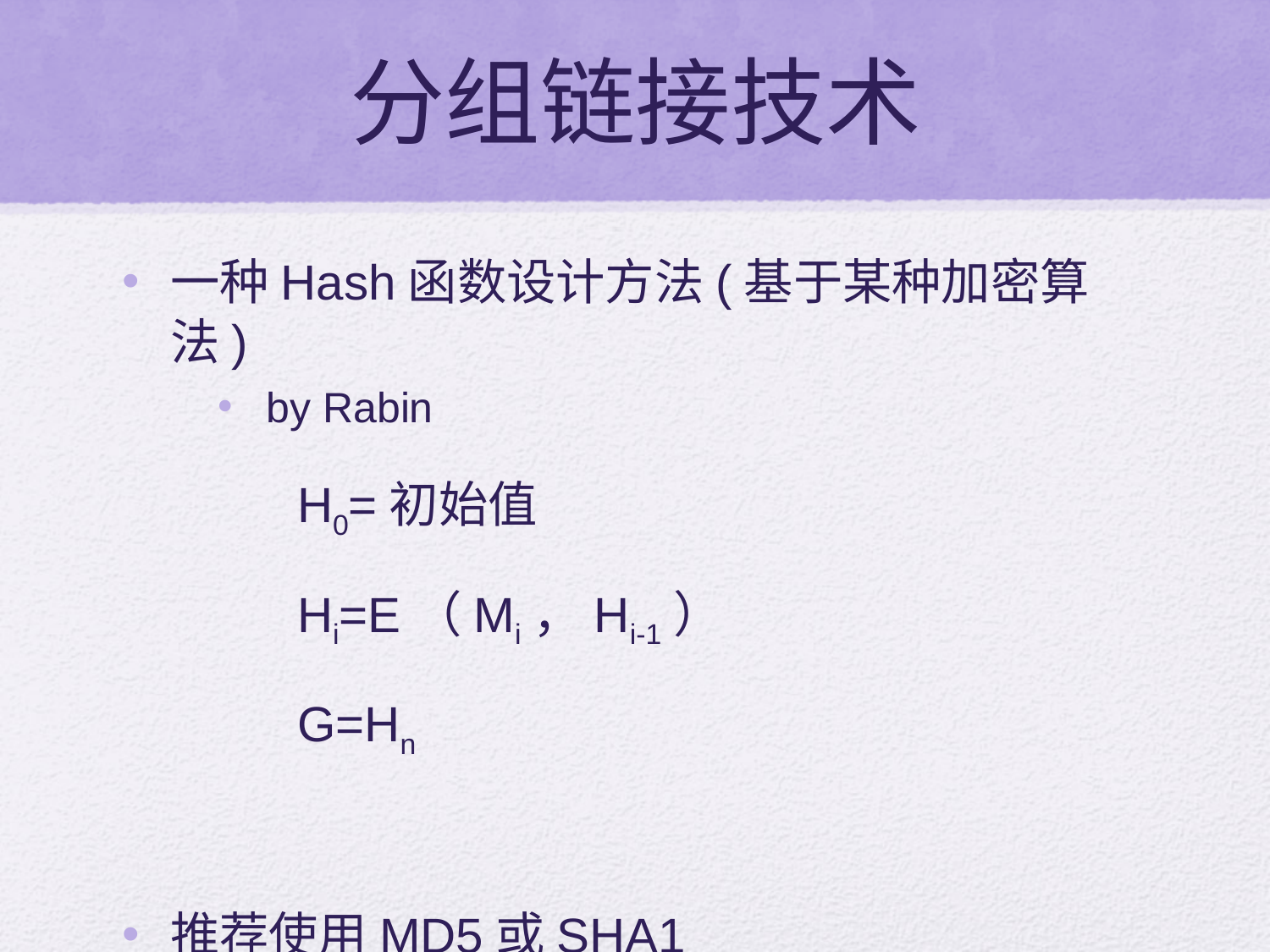

# 分组链接技术
一种Hash函数设计方法(基于某种加密算法)
by Rabin
		H0=初始值
		Hi=E（Mi，Hi-1）
		G=Hn

推荐使用MD5或SHA1